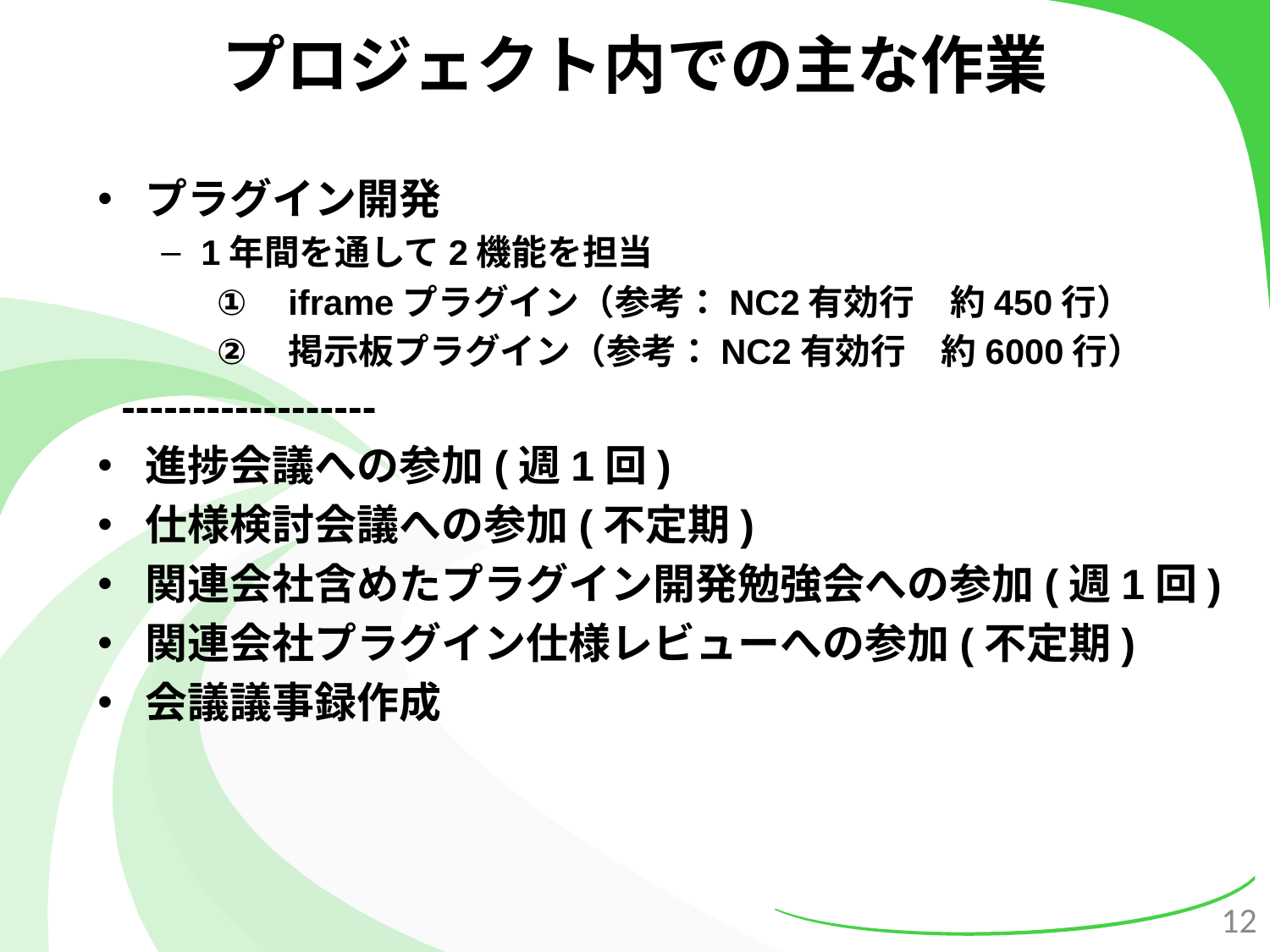

プロジェクト内での主な作業
プラグイン開発
1年間を通して2機能を担当
iframeプラグイン（参考：NC2有効行　約450行）
掲示板プラグイン（参考：NC2有効行　約6000行）
  ------------------
進捗会議への参加(週1回)
仕様検討会議への参加(不定期)
関連会社含めたプラグイン開発勉強会への参加(週1回)
関連会社プラグイン仕様レビューへの参加(不定期)
会議議事録作成

12